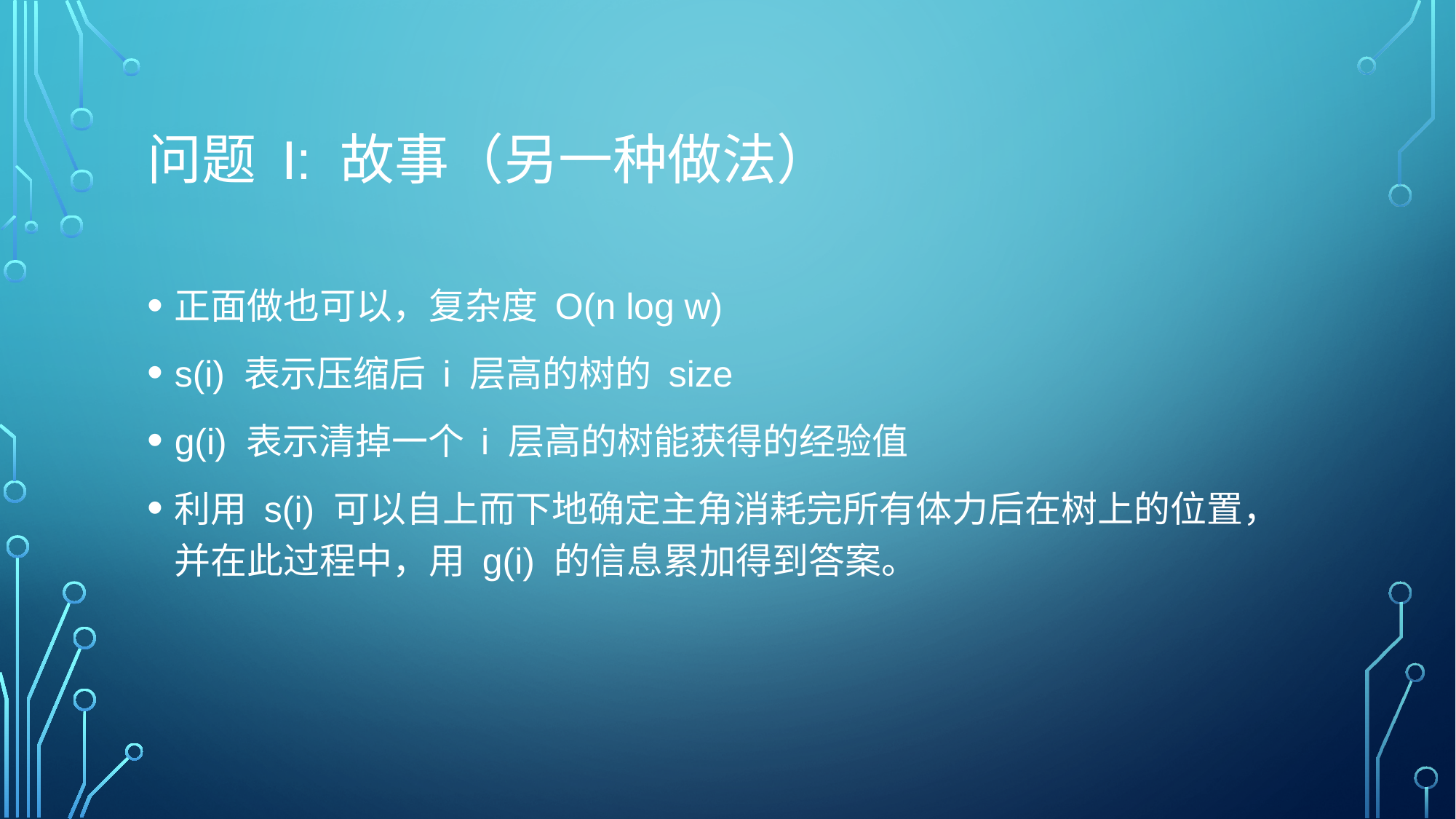

# 问题 I: 故事（另一种做法）
正面做也可以，复杂度 O(n log w)
s(i) 表示压缩后 i 层高的树的 size
g(i) 表示清掉一个 i 层高的树能获得的经验值
利用 s(i) 可以自上而下地确定主角消耗完所有体力后在树上的位置，并在此过程中，用 g(i)​ 的信息累加得到答案。